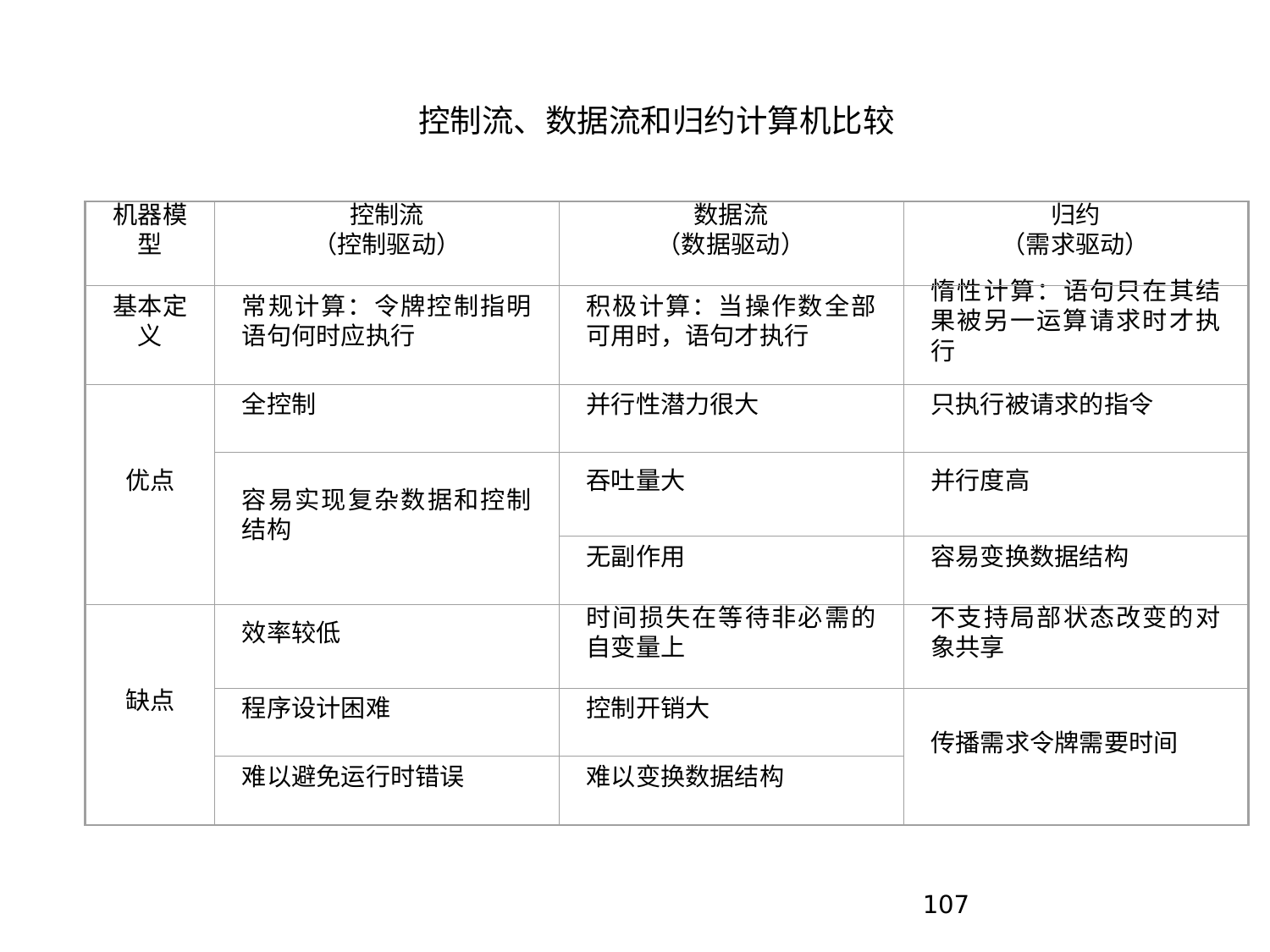

控制流、数据流和归约计算机比较

机器模型

控制流
（控制驱动）

数据流
（数据驱动）

归约
（需求驱动）

基本定义

常规计算：令牌控制指明语句何时应执行

积极计算：当操作数全部可用时，语句才执行

惰性计算：语句只在其结果被另一运算请求时才执行

优点

全控制

并行性潜力很大

只执行被请求的指令

容易实现复杂数据和控制结构

吞吐量大

并行度高

无副作用

容易变换数据结构

缺点

效率较低

时间损失在等待非必需的自变量上

不支持局部状态改变的对象共享

程序设计困难

控制开销大

传播需求令牌需要时间

难以避免运行时错误

难以变换数据结构

107